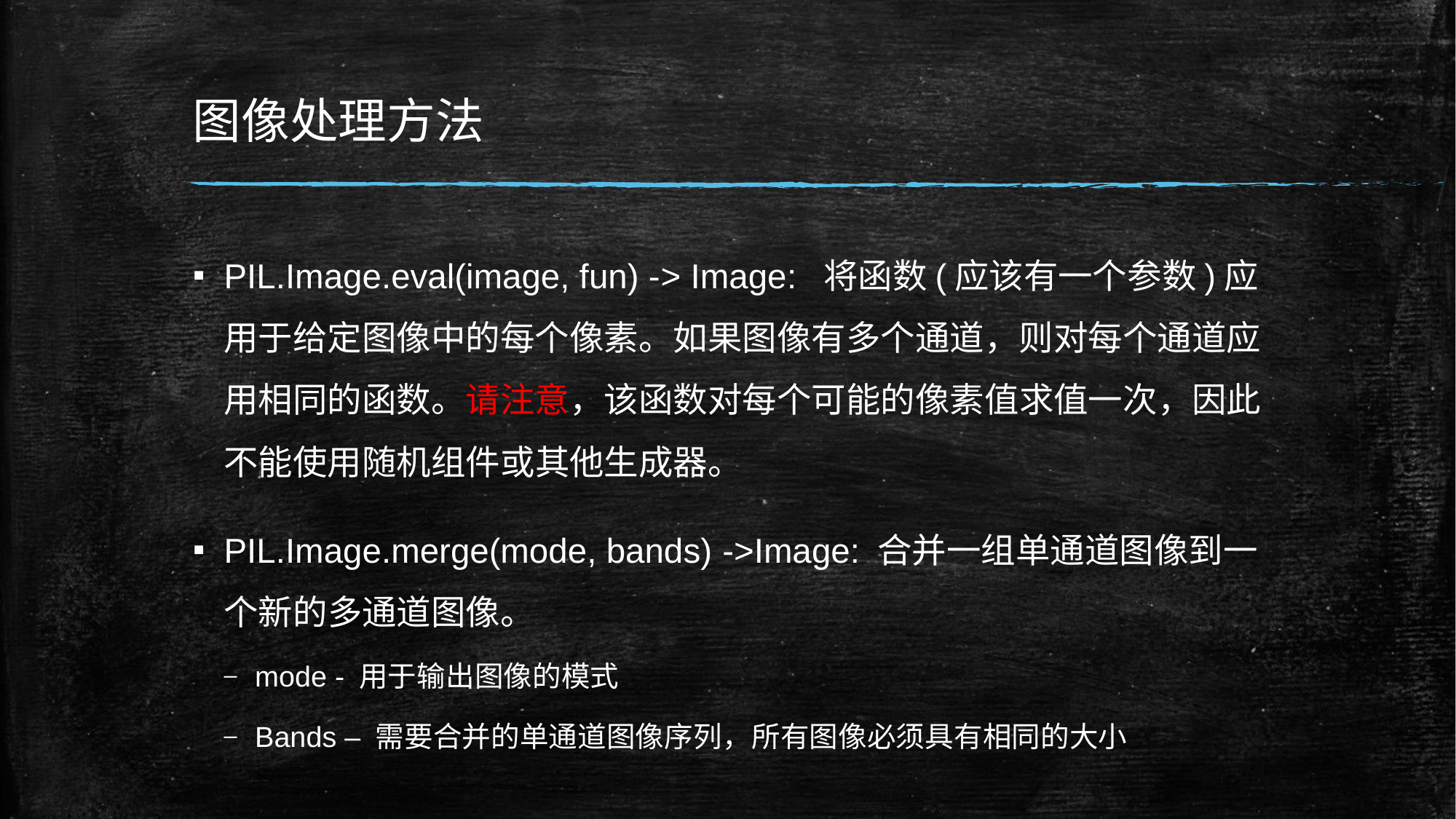

# 图像处理方法
PIL.Image.eval(image, fun) -> Image:  将函数(应该有一个参数)应用于给定图像中的每个像素。如果图像有多个通道，则对每个通道应用相同的函数。请注意，该函数对每个可能的像素值求值一次，因此不能使用随机组件或其他生成器。
PIL.Image.merge(mode, bands) ->Image: 合并一组单通道图像到一个新的多通道图像。
mode - 用于输出图像的模式
Bands – 需要合并的单通道图像序列，所有图像必须具有相同的大小